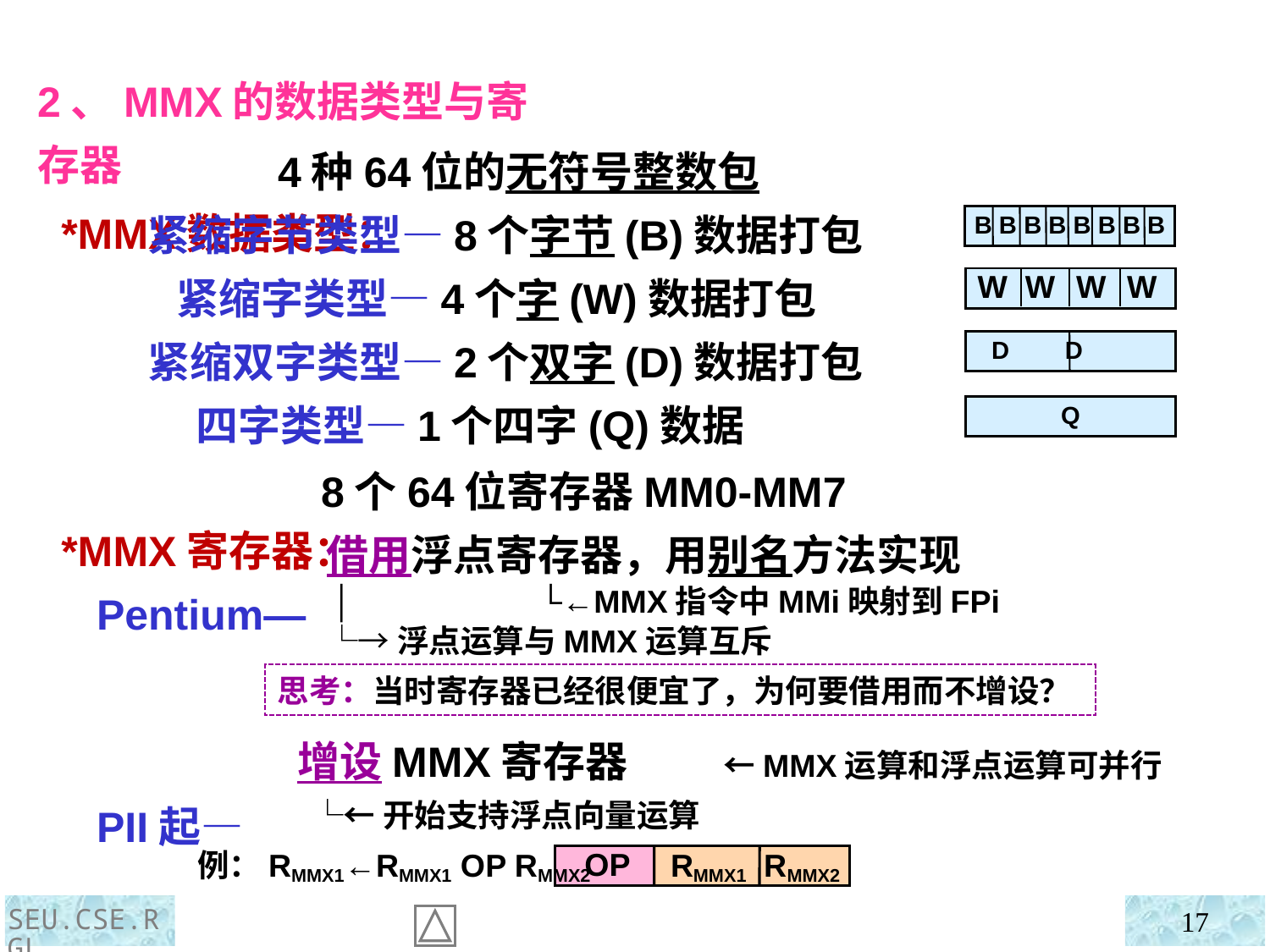

2、MMX的数据类型与寄存器
  *MMX数据类型：

  *MMX寄存器：
     Pentium—

     PII起—
           4种64位的无符号整数包
紧缩字节类型—8个字节(B)数据打包
  紧缩字类型—4个字(W)数据打包
紧缩双字类型—2个双字(D)数据打包
    四字类型—1个四字(Q)数据
B B B B B B B B
 W  W   W   W
   D        D
Q
  8个64位寄存器MM0-MM7
  借用浮点寄存器，用别名方法实现
    │                     └←MMX指令中MMi映射到FPi
    └→浮点运算与MMX运算互斥

增设MMX寄存器          ←MMX运算和浮点运算可并行
  └←开始支持浮点向量运算
思考：当时寄存器已经很便宜了，为何要借用而不增设？
OP
 RMMX1  RMMX2
例：RMMX1←RMMX1 OP RMMX2
SEU.CSE.RGL
17